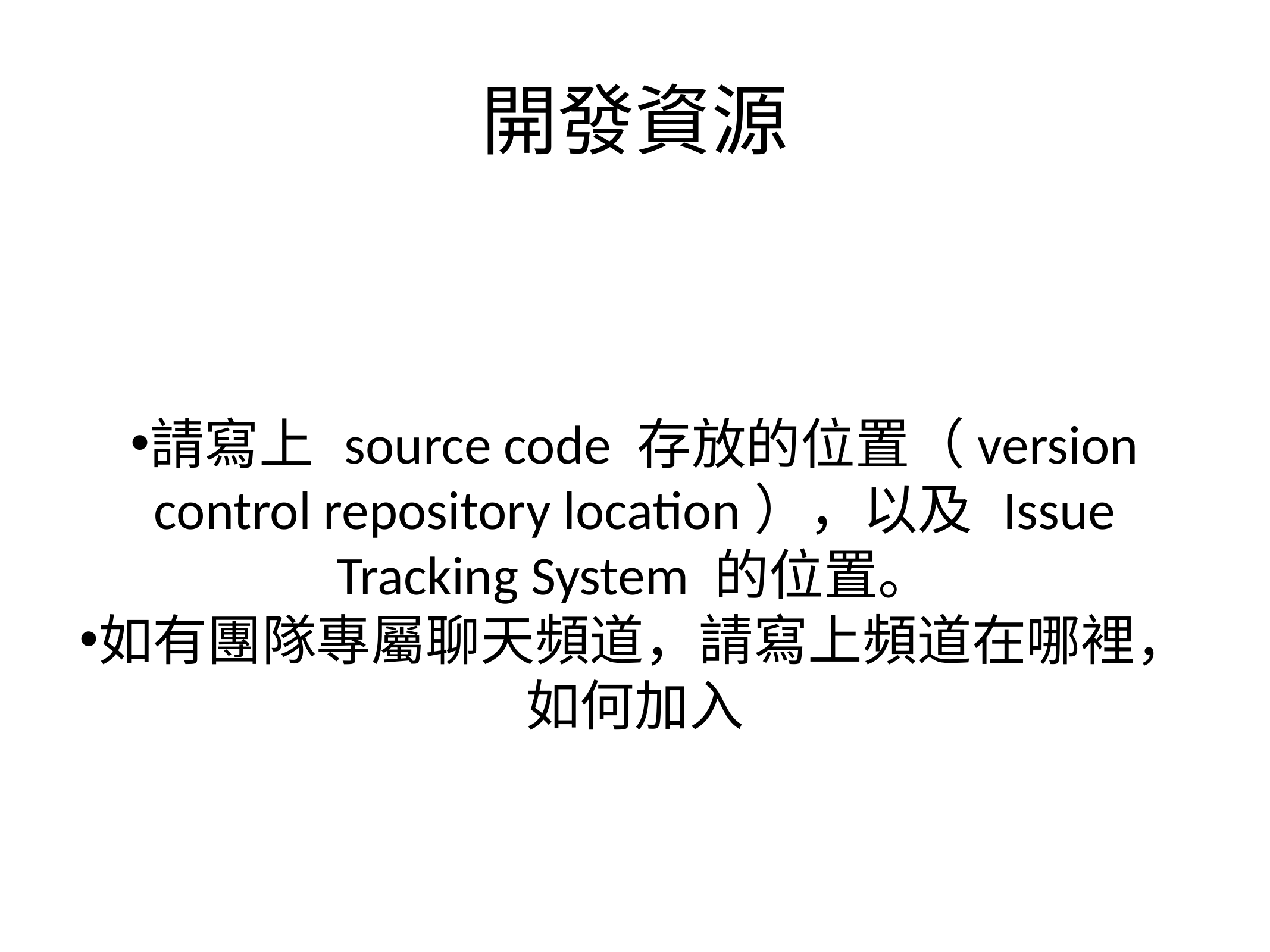

開發資源
請寫上 source code 存放的位置（version control repository location），以及 Issue Tracking System 的位置。
如有團隊專屬聊天頻道，請寫上頻道在哪裡，如何加入